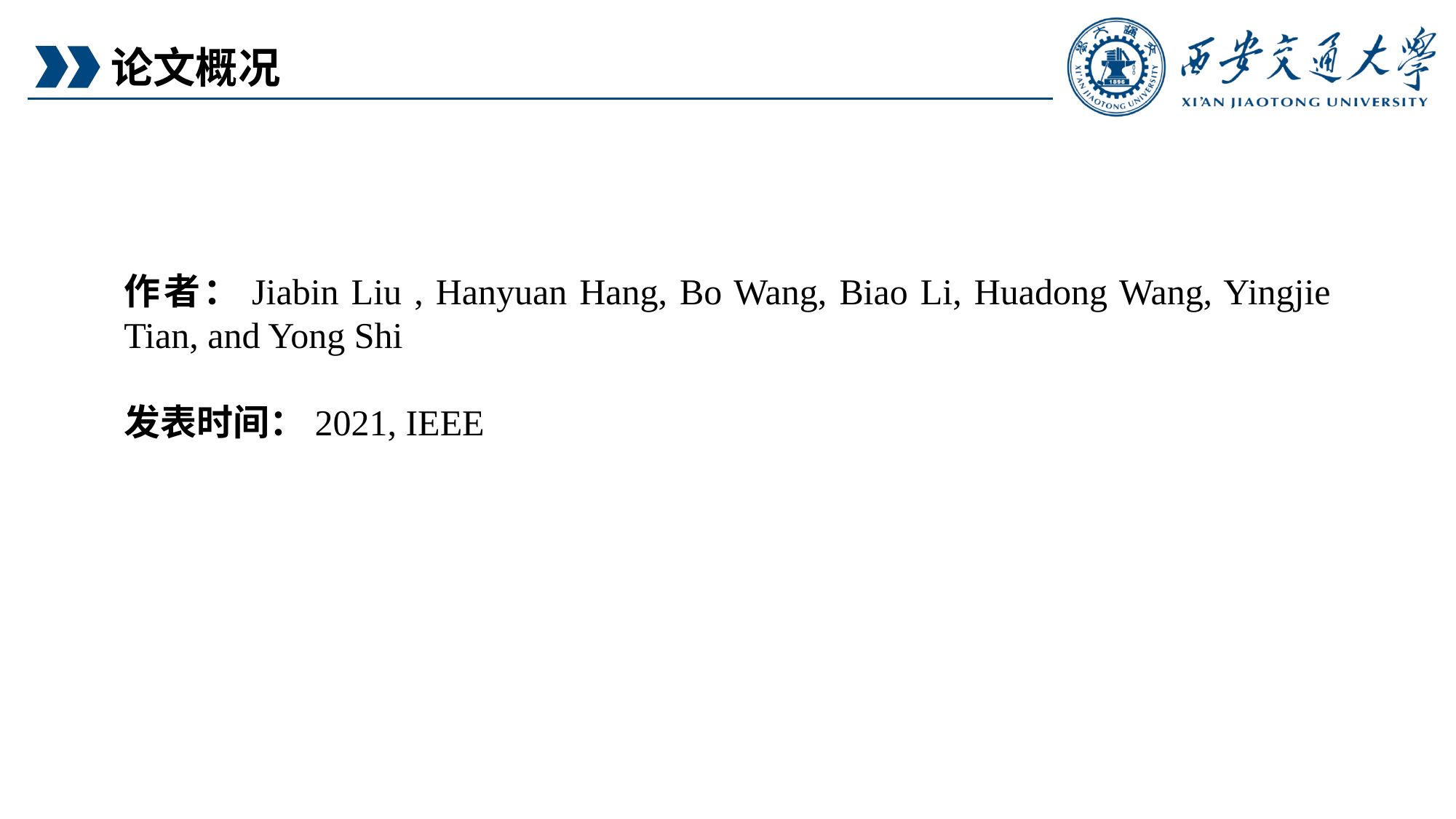

论文概况

作者：Jiabin Liu , Hanyuan Hang, Bo Wang, Biao Li, Huadong Wang, Yingjie Tian, and Yong Shi

发表时间：2021, IEEE